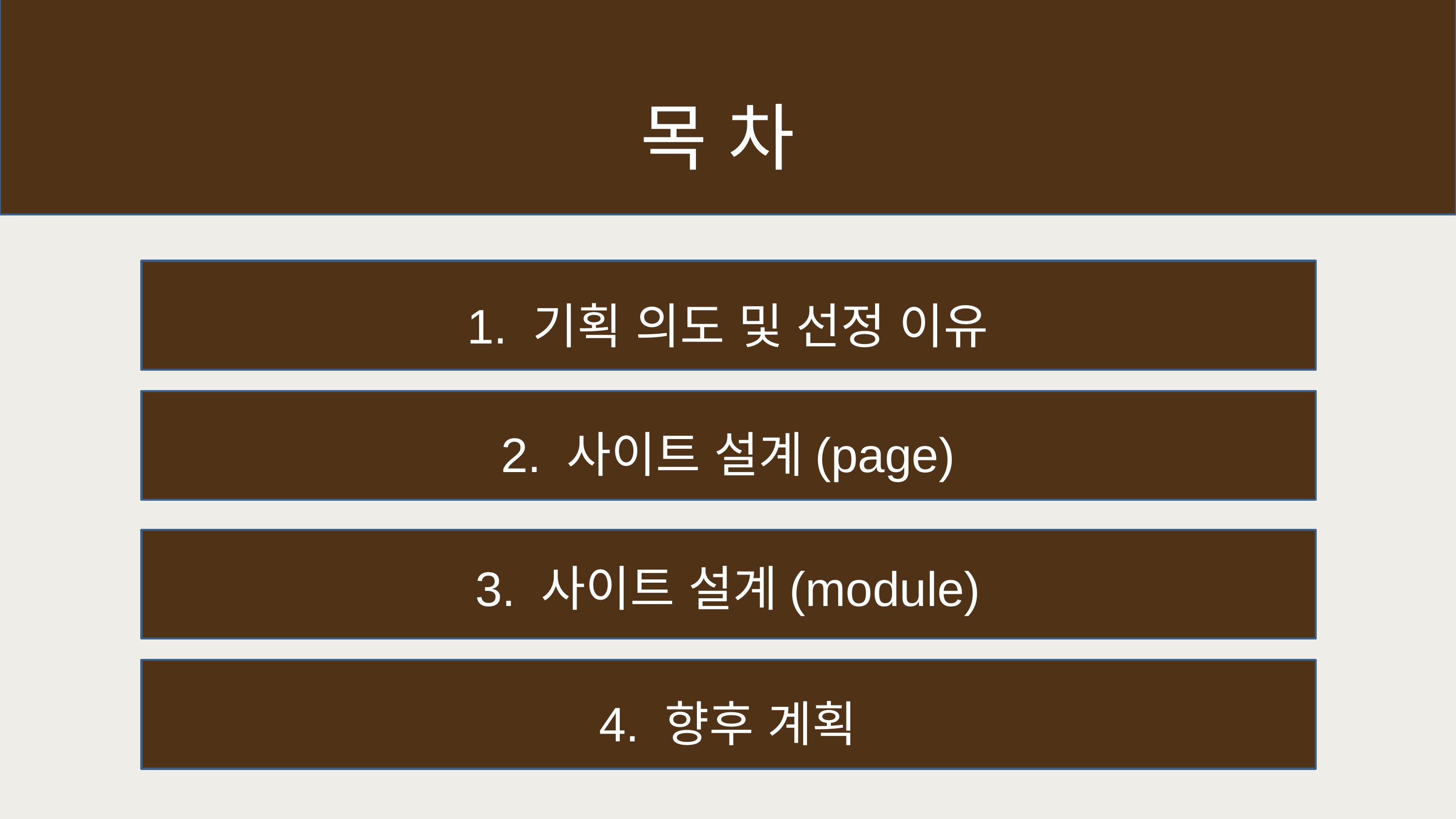

목 차

1. 기획 의도 및 선정 이유

2. 사이트 설계(page)

3. 사이트 설계(module)

4. 향후 계획